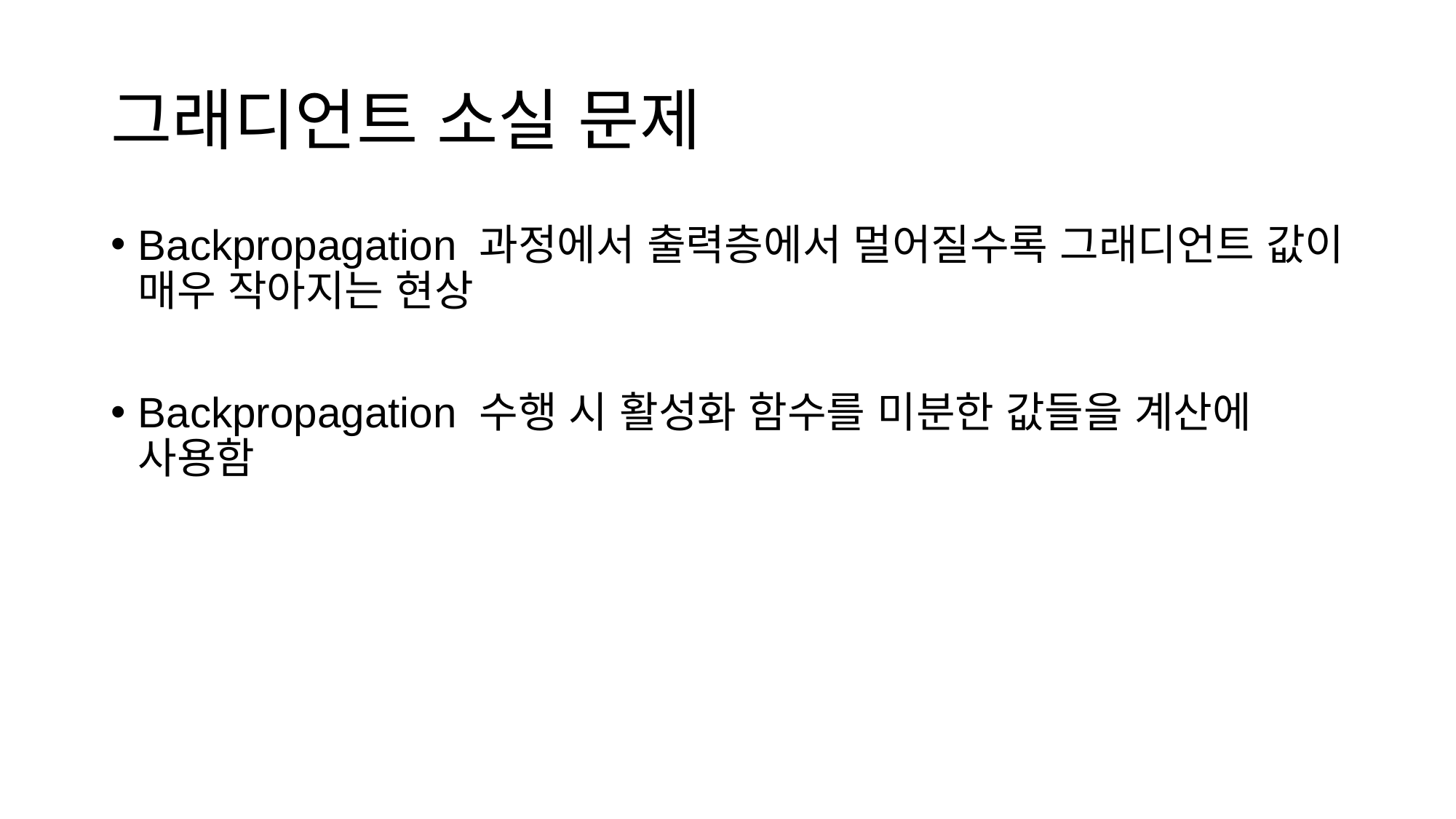

# 그래디언트 소실 문제
Backpropagation 과정에서 출력층에서 멀어질수록 그래디언트 값이 매우 작아지는 현상

Backpropagation 수행 시 활성화 함수를 미분한 값들을 계산에 사용함